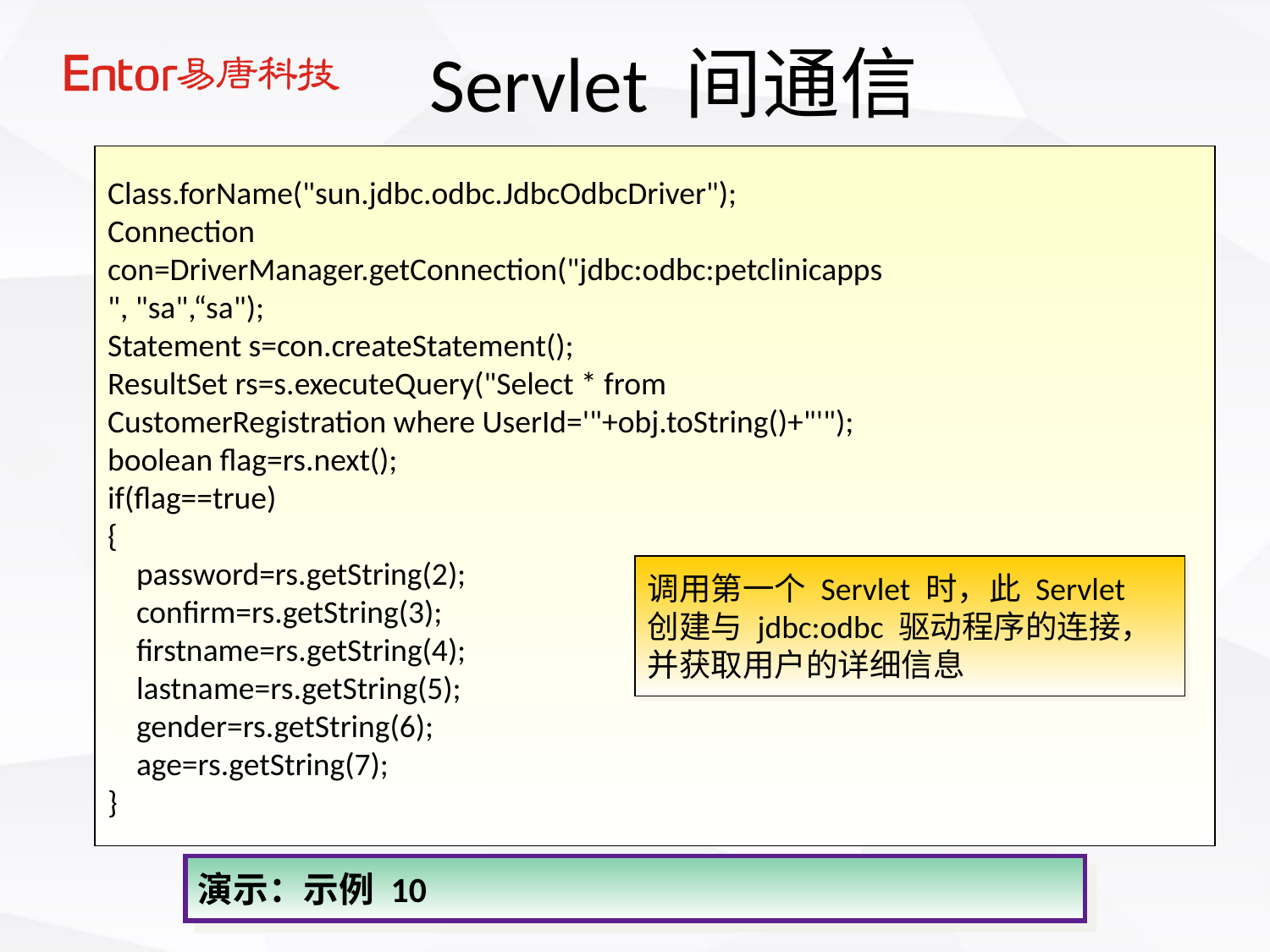

# Servlet 间通信
Class.forName("sun.jdbc.odbc.JdbcOdbcDriver");
Connection
con=DriverManager.getConnection("jdbc:odbc:petclinicapps
", "sa",“sa");
Statement s=con.createStatement();
ResultSet rs=s.executeQuery("Select * from
CustomerRegistration where UserId='"+obj.toString()+"'");
boolean flag=rs.next();
if(flag==true)
{
    password=rs.getString(2);
    confirm=rs.getString(3);
    firstname=rs.getString(4);
    lastname=rs.getString(5);
    gender=rs.getString(6);
    age=rs.getString(7);
}
调用第一个 Servlet 时，此 Servlet
创建与 jdbc:odbc 驱动程序的连接，
并获取用户的详细信息
演示：示例 10